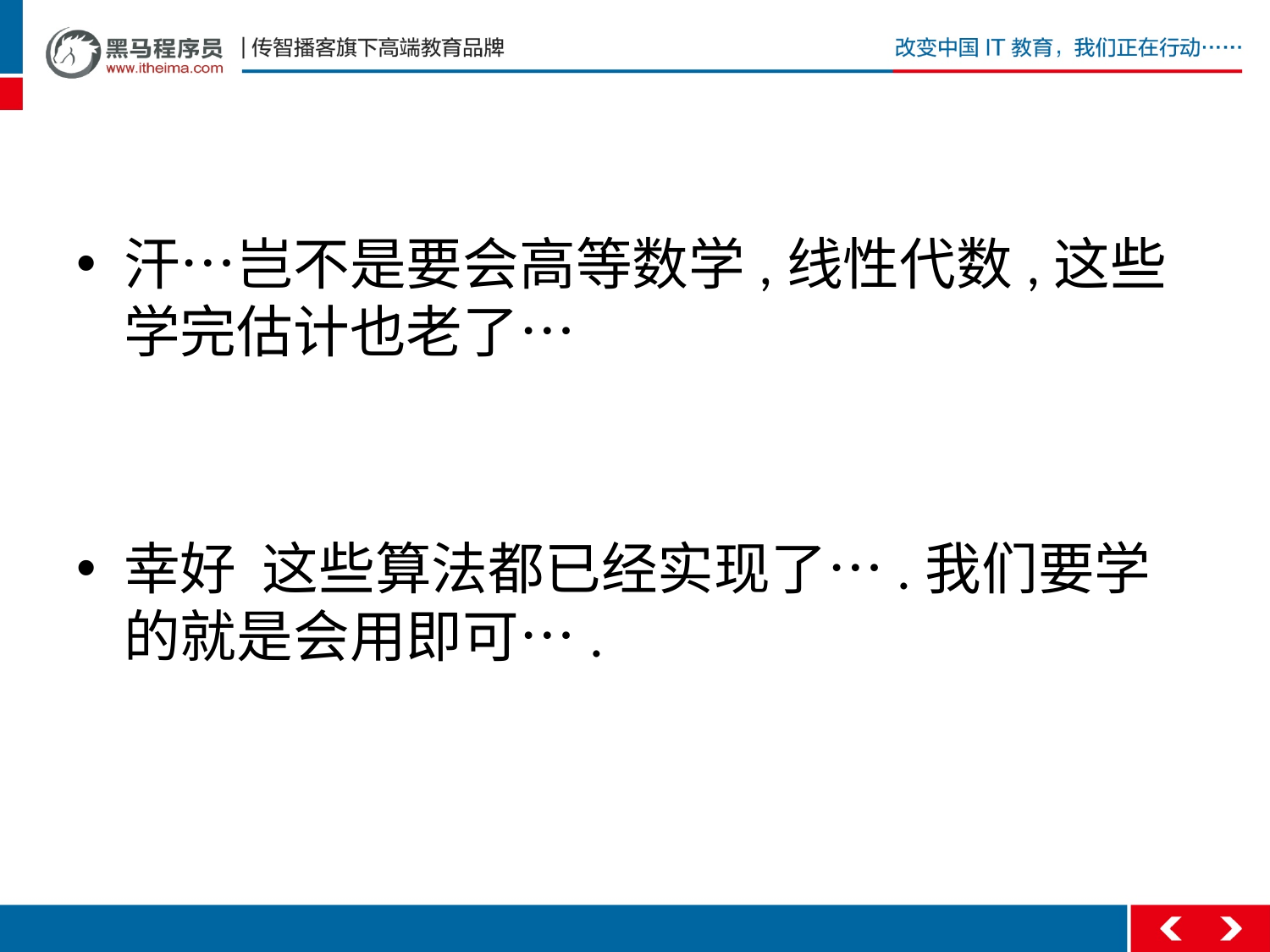

#
汗…岂不是要会高等数学,线性代数,这些学完估计也老了…

幸好  这些算法都已经实现了….我们要学的就是会用即可….